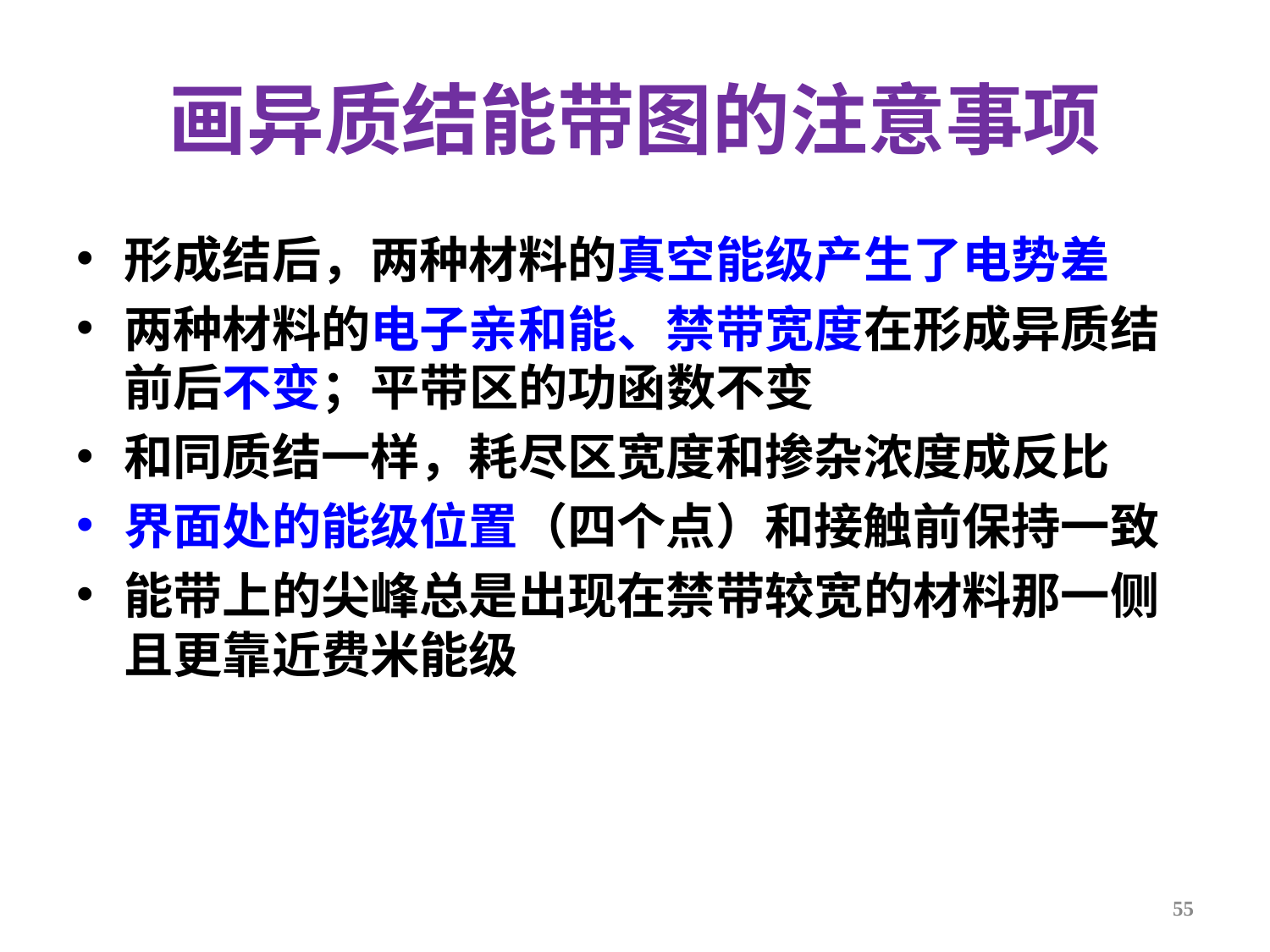

# 画异质结能带图的注意事项
形成结后，两种材料的真空能级产生了电势差
两种材料的电子亲和能、禁带宽度在形成异质结前后不变；平带区的功函数不变
和同质结一样，耗尽区宽度和掺杂浓度成反比
界面处的能级位置（四个点）和接触前保持一致
能带上的尖峰总是出现在禁带较宽的材料那一侧且更靠近费米能级
55